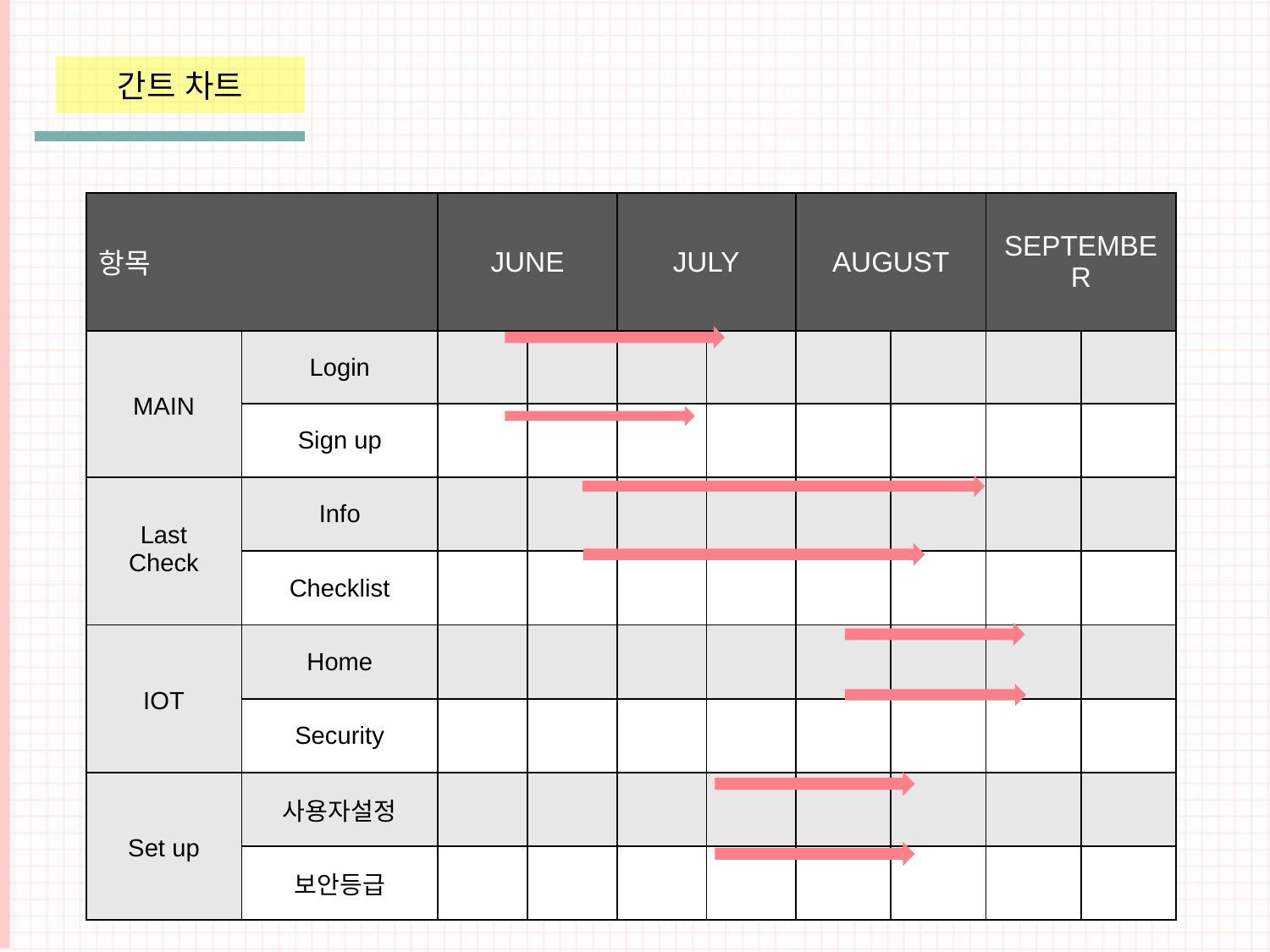

간트 차트
| 항목 |  | JUNE |  | JULY |  | AUGUST |  | SEPTEMBER |  |
| --- | --- | --- | --- | --- | --- | --- | --- | --- | --- |
| MAIN | Login |  |  |  |  |  |  |  |  |
|  | Sign up |  |  |  |  |  |  |  |  |
| Last Check | Info |  |  |  |  |  |  |  |  |
|  | Checklist |  |  |  |  |  |  |  |  |
| IOT | Home |  |  |  |  |  |  |  |  |
|  | Security |  |  |  |  |  |  |  |  |
| Set up | 사용자설정 |  |  |  |  |  |  |  |  |
|  | 보안등급 |  |  |  |  |  |  |  |  |